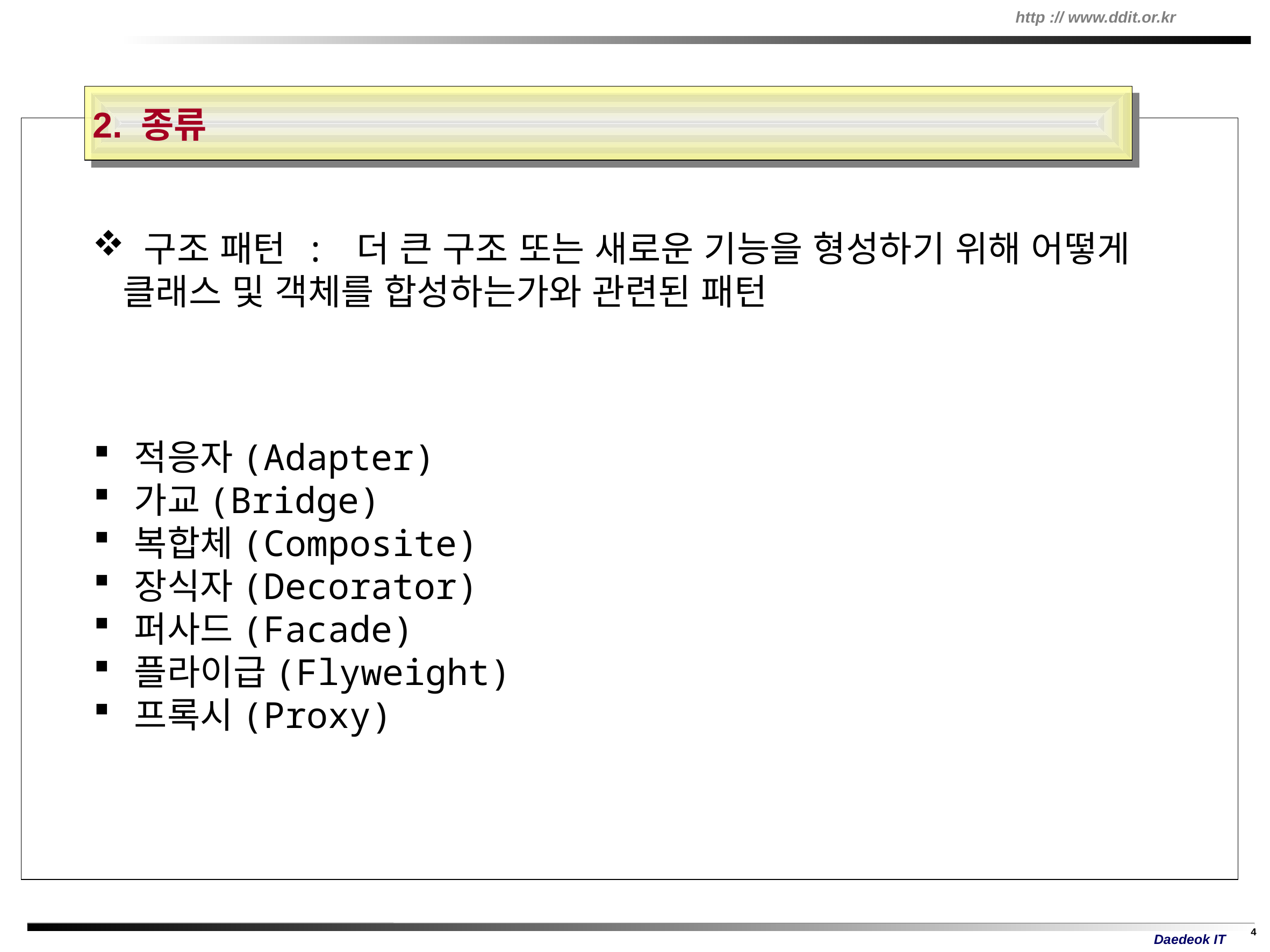

2. 종류

 구조 패턴 : 더 큰 구조 또는 새로운 기능을 형성하기 위해 어떻게 클래스 및 객체를 합성하는가와 관련된 패턴
적응자(Adapter)
가교(Bridge)
복합체(Composite)
장식자(Decorator)
퍼사드(Facade)
플라이급(Flyweight)
프록시(Proxy)